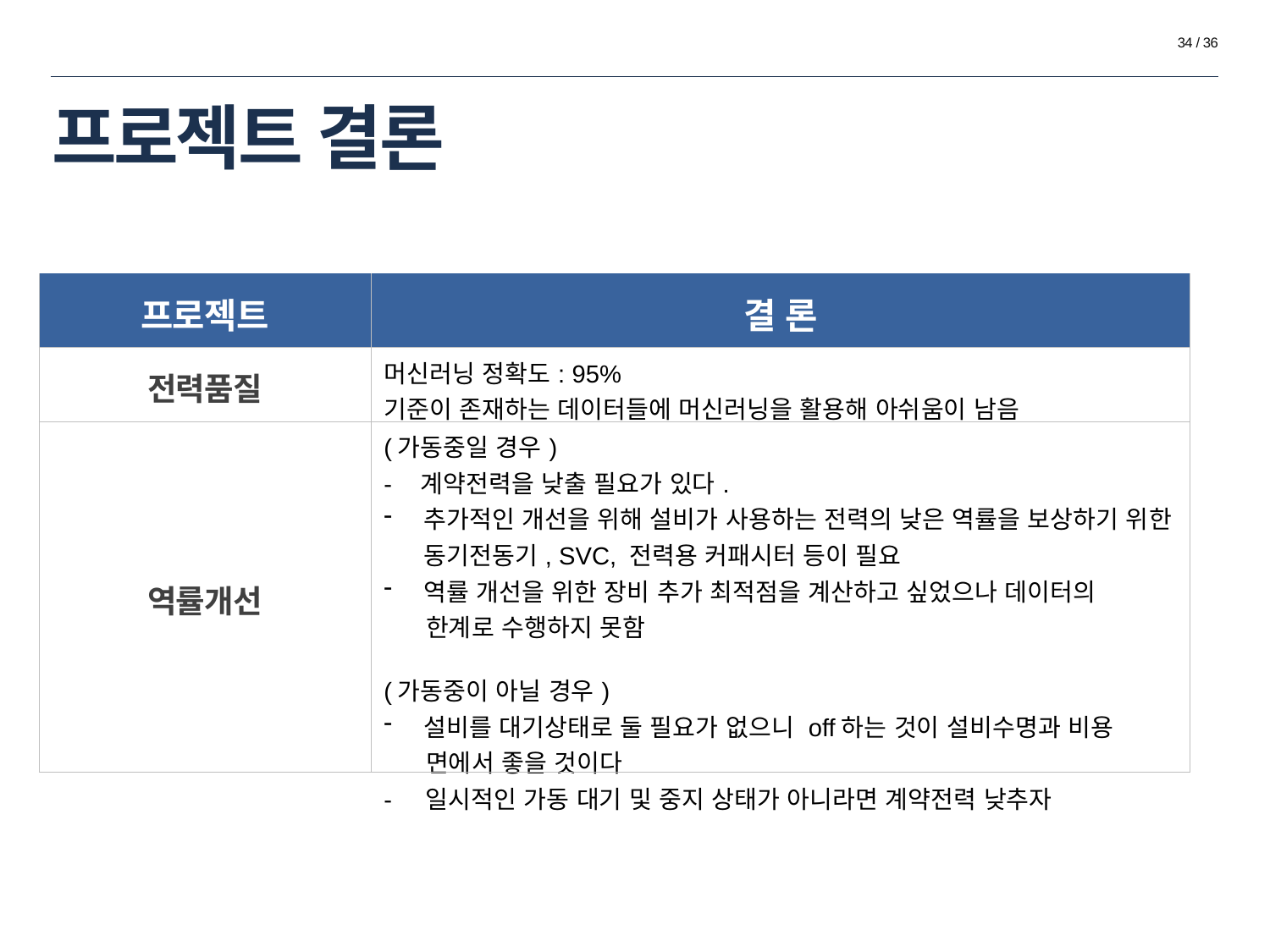

34 / 36
프로젝트 결론
| 프로젝트 | 결 론 |
| --- | --- |
| 전력품질 | 머신러닝 정확도: 95% 기준이 존재하는 데이터들에 머신러닝을 활용해 아쉬움이 남음 |
| 역률개선 | (가동중일 경우) - 계약전력을 낮출 필요가 있다. 추가적인 개선을 위해 설비가 사용하는 전력의 낮은 역률을 보상하기 위한 동기전동기, SVC, 전력용 커패시터 등이 필요 역률 개선을 위한 장비 추가 최적점을 계산하고 싶었으나 데이터의 한계로 수행하지 못함 (가동중이 아닐 경우) 설비를 대기상태로 둘 필요가 없으니 off하는 것이 설비수명과 비용 면에서 좋을 것이다 - 일시적인 가동 대기 및 중지 상태가 아니라면 계약전력 낮추자 |